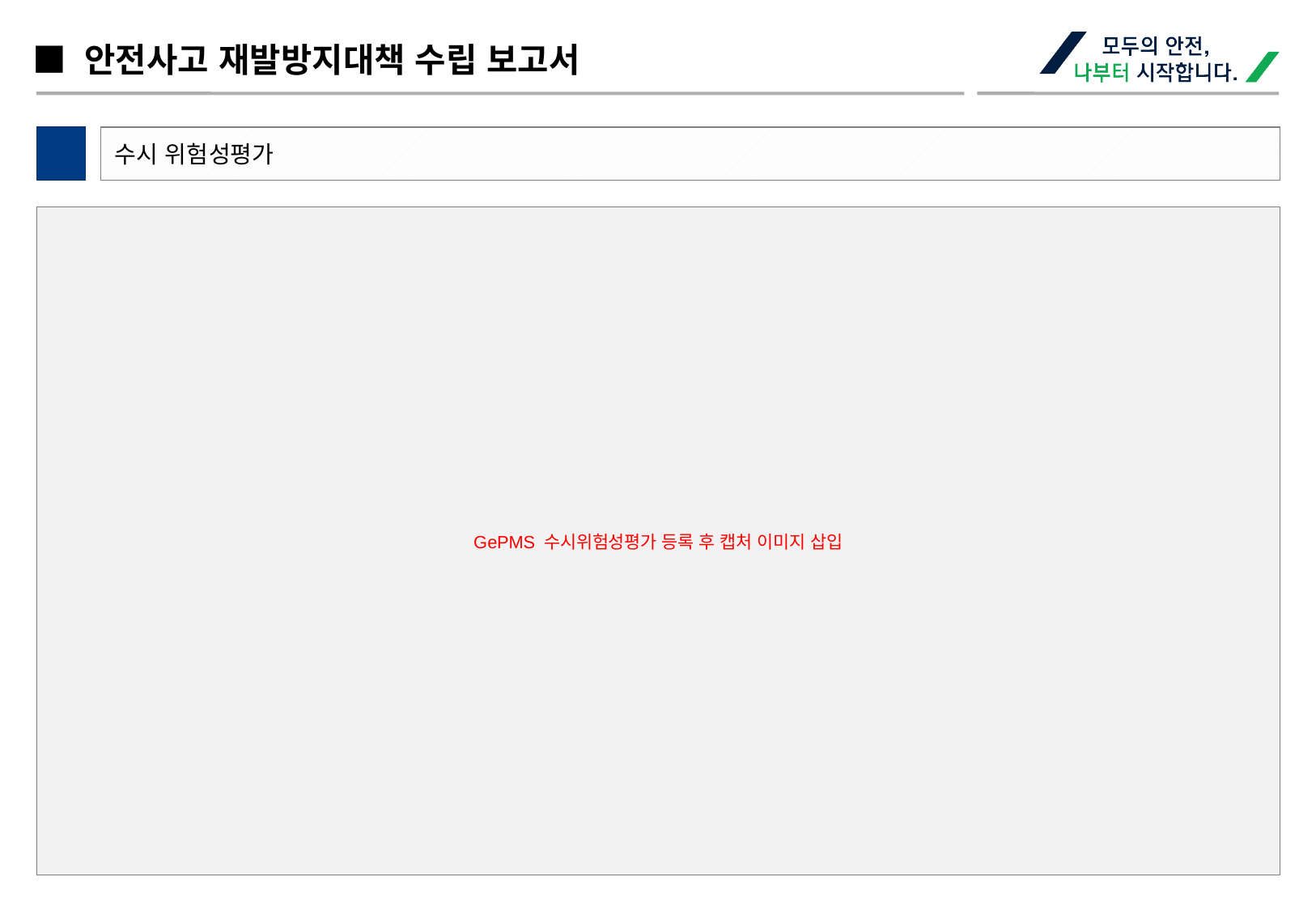

■ 안전사고 재발방지대책 수립 보고서
3
수시 위험성평가
| GePMS 수시위험성평가 등록 후 캡처 이미지 삽입 |
| --- |